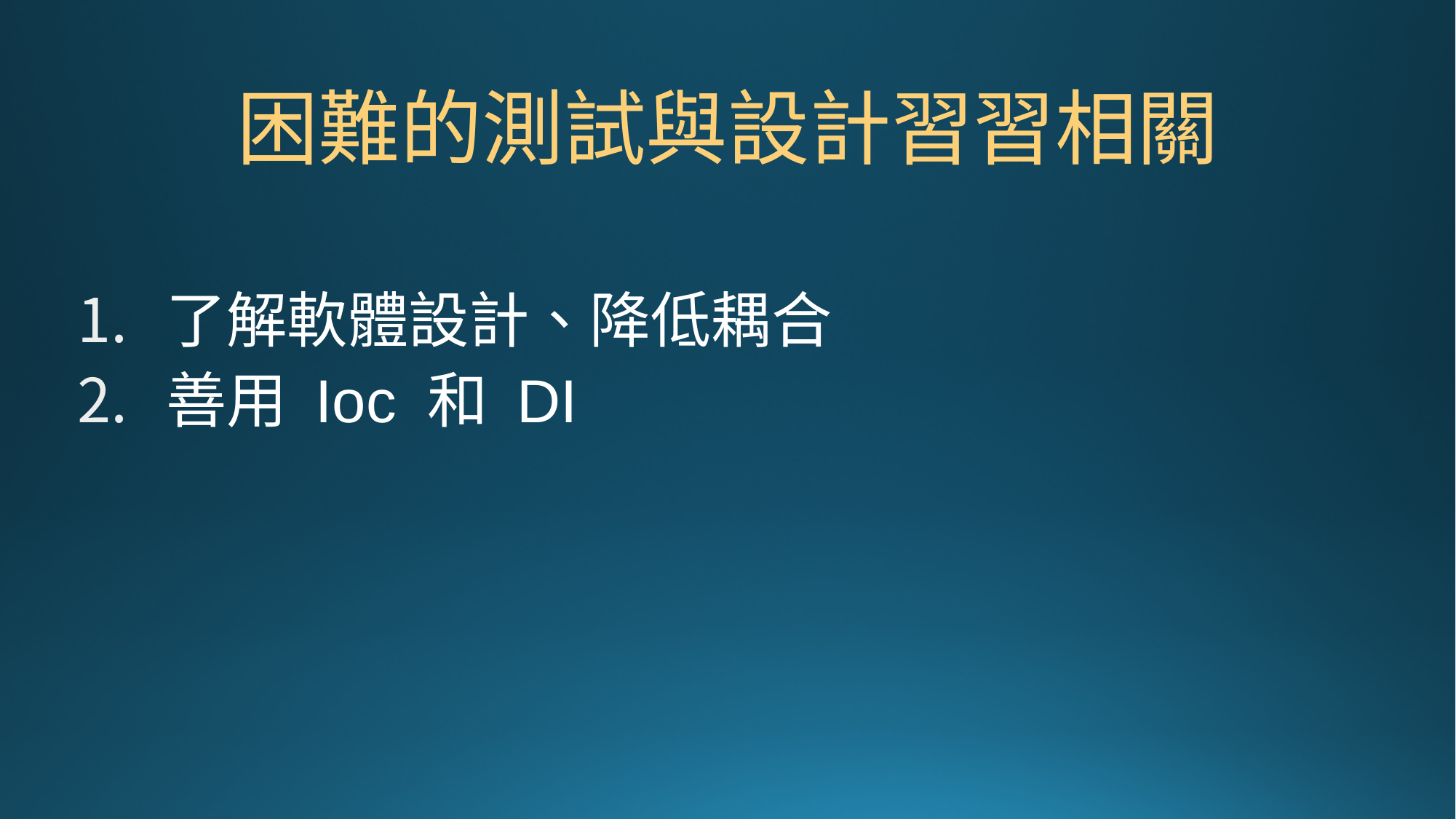

# 困難的測試與設計習習相關
了解軟體設計、降低耦合
善用 Ioc 和 DI